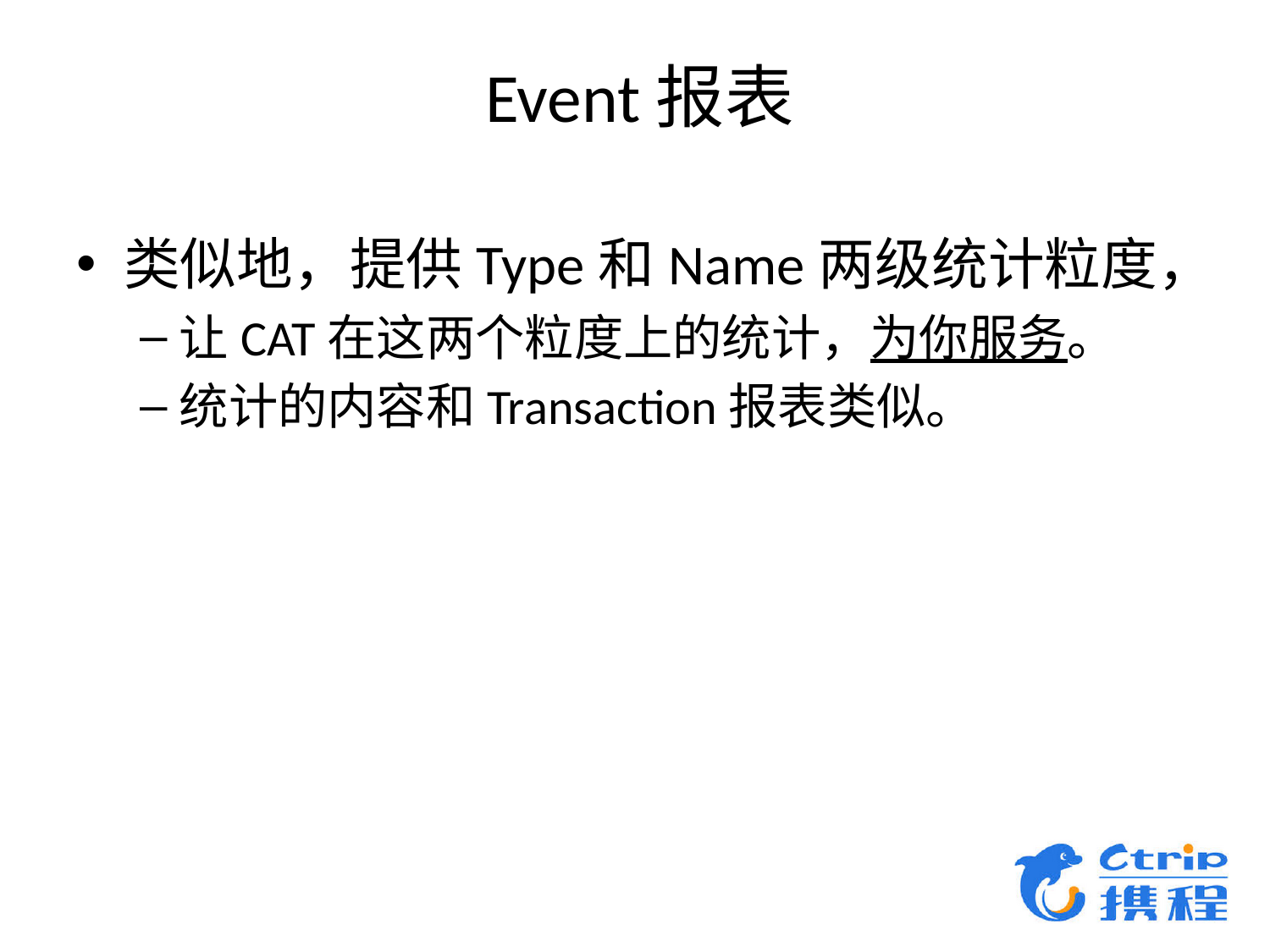

# Event报表
类似地，提供Type和Name两级统计粒度，
让CAT在这两个粒度上的统计，为你服务。
统计的内容和Transaction报表类似。